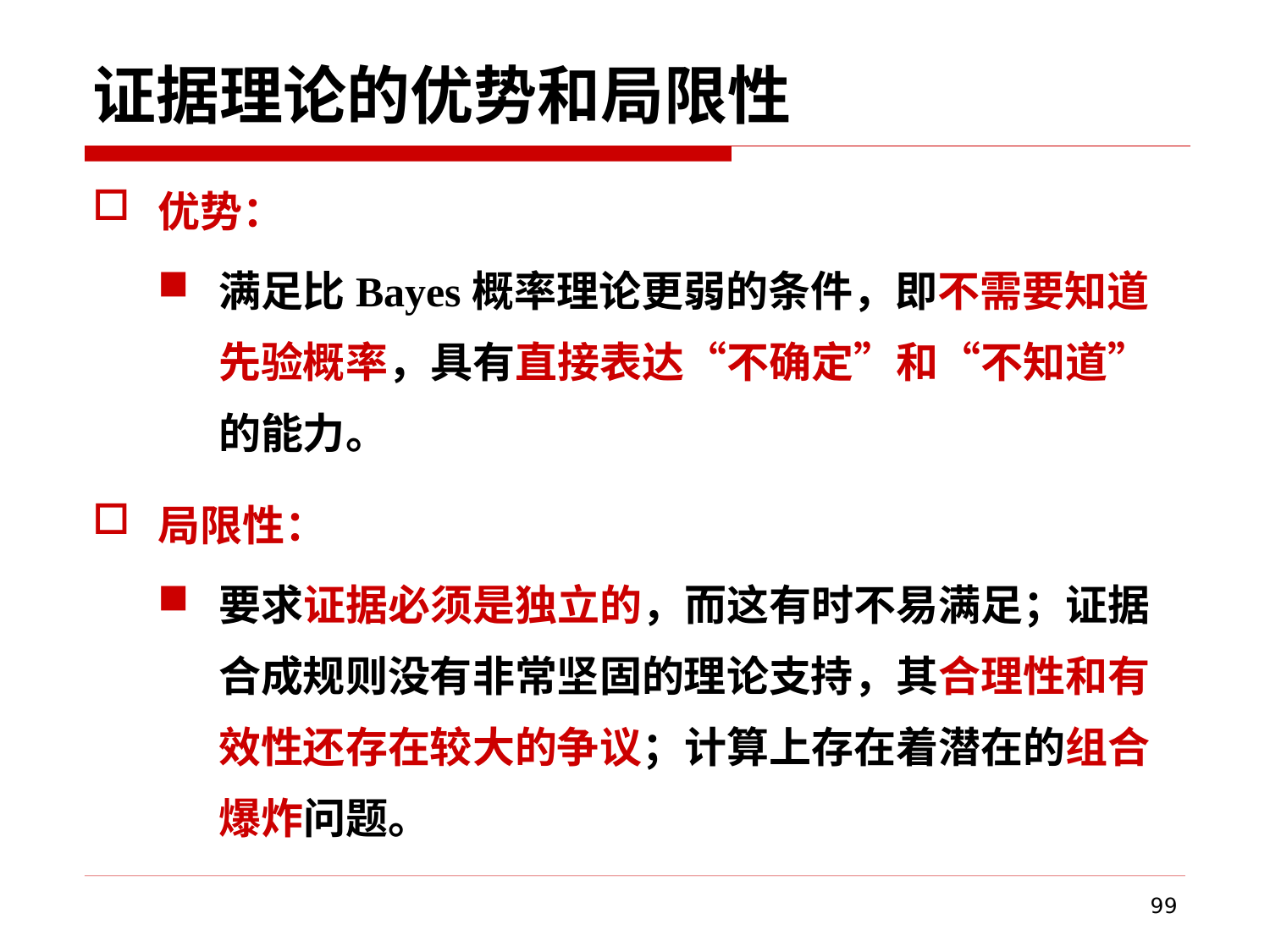

# 证据理论的优势和局限性
优势：
满足比Bayes概率理论更弱的条件，即不需要知道先验概率，具有直接表达“不确定”和“不知道”的能力。
局限性：
要求证据必须是独立的，而这有时不易满足；证据合成规则没有非常坚固的理论支持，其合理性和有效性还存在较大的争议；计算上存在着潜在的组合爆炸问题。
99